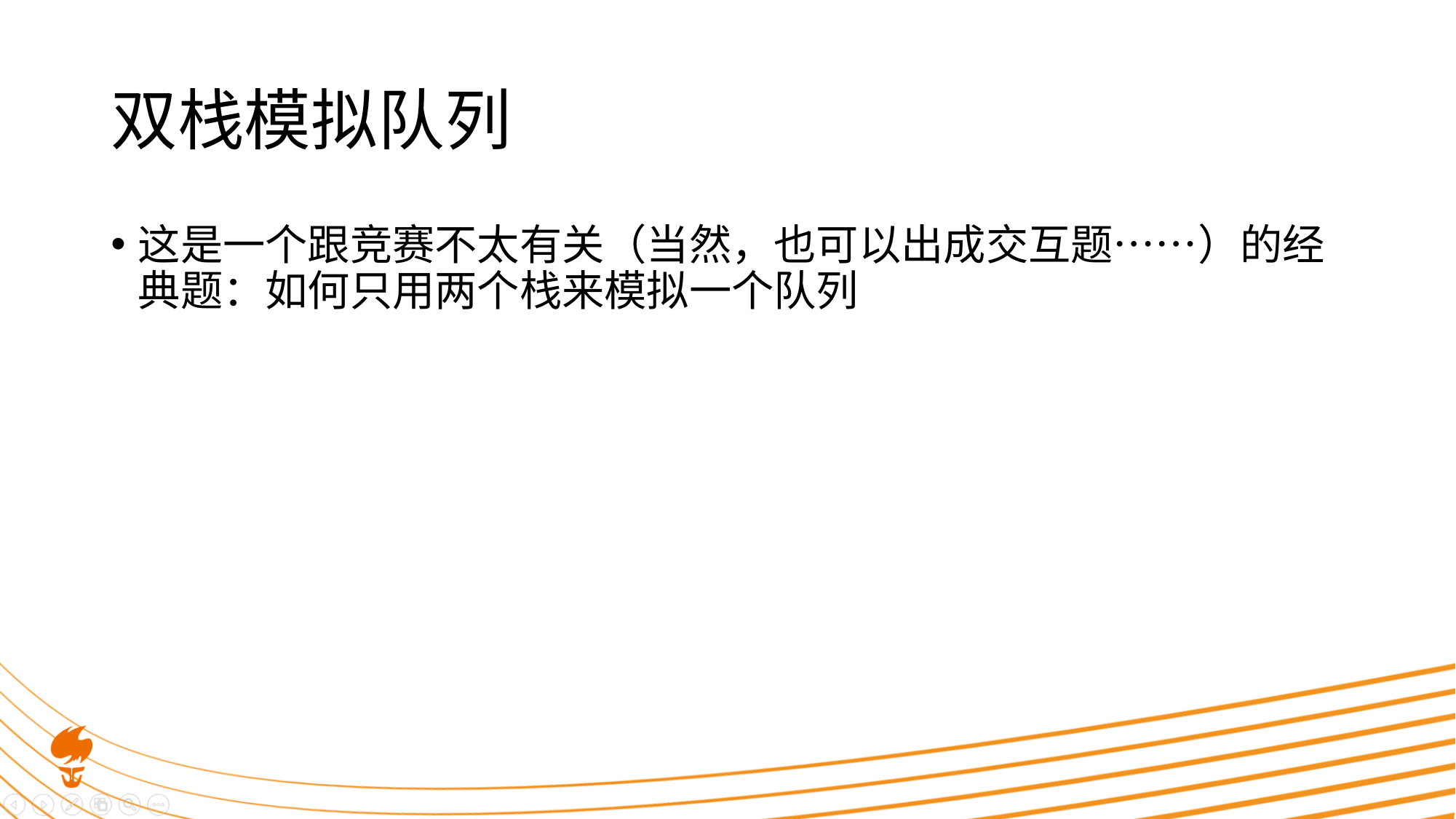

# 双栈模拟队列
这是一个跟竞赛不太有关（当然，也可以出成交互题……）的经典题：如何只用两个栈来模拟一个队列